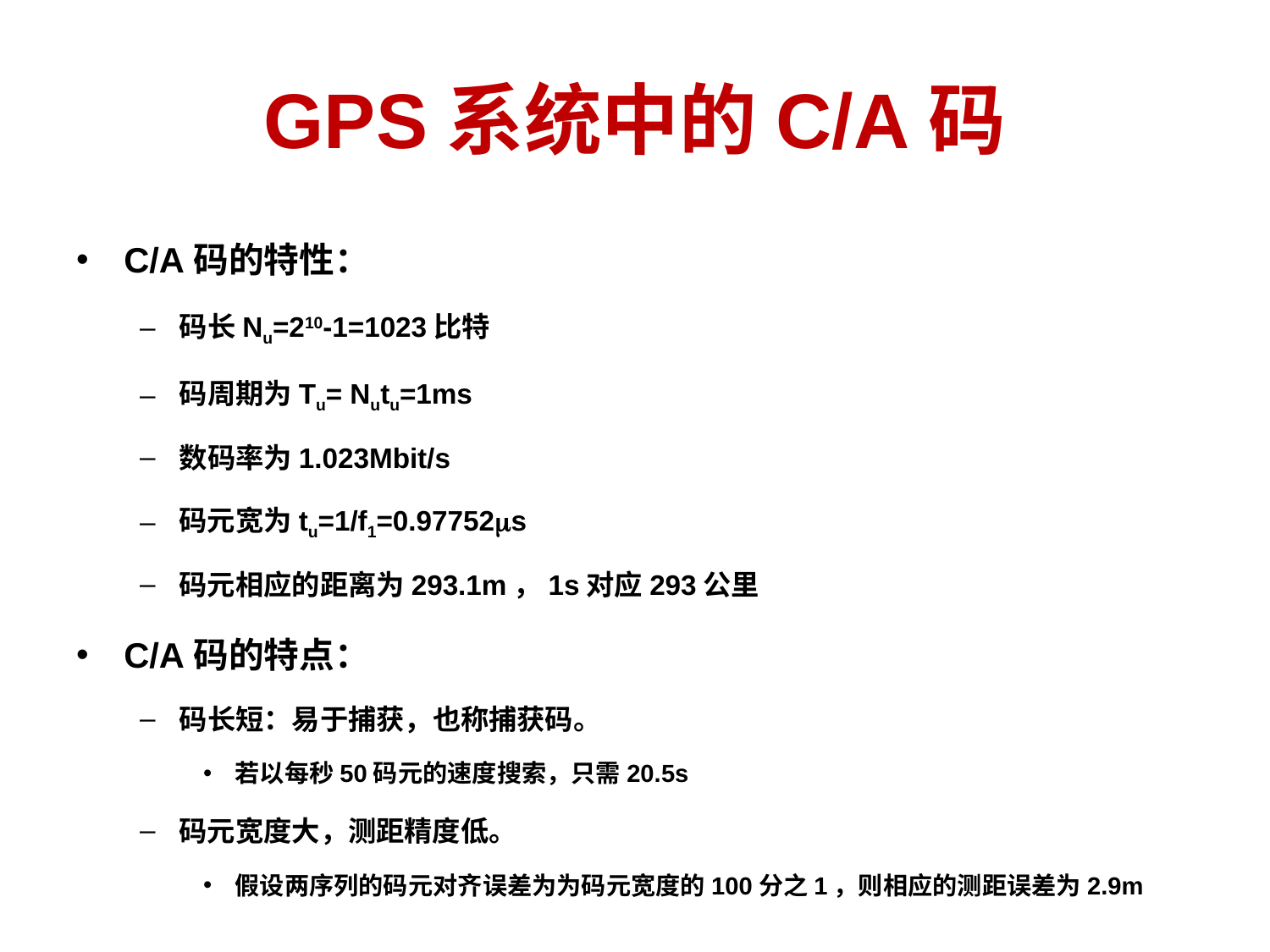

# GPS系统中的C/A码
C/A码的特性：
码长Nu=210-1=1023比特
码周期为Tu= Nutu=1ms
数码率为1.023Mbit/s
码元宽为tu=1/f1=0.97752μs
码元相应的距离为293.1m，1s对应293公里
C/A码的特点：
码长短：易于捕获，也称捕获码。
若以每秒50码元的速度搜索，只需20.5s
码元宽度大，测距精度低。
假设两序列的码元对齐误差为为码元宽度的100分之1，则相应的测距误差为2.9m